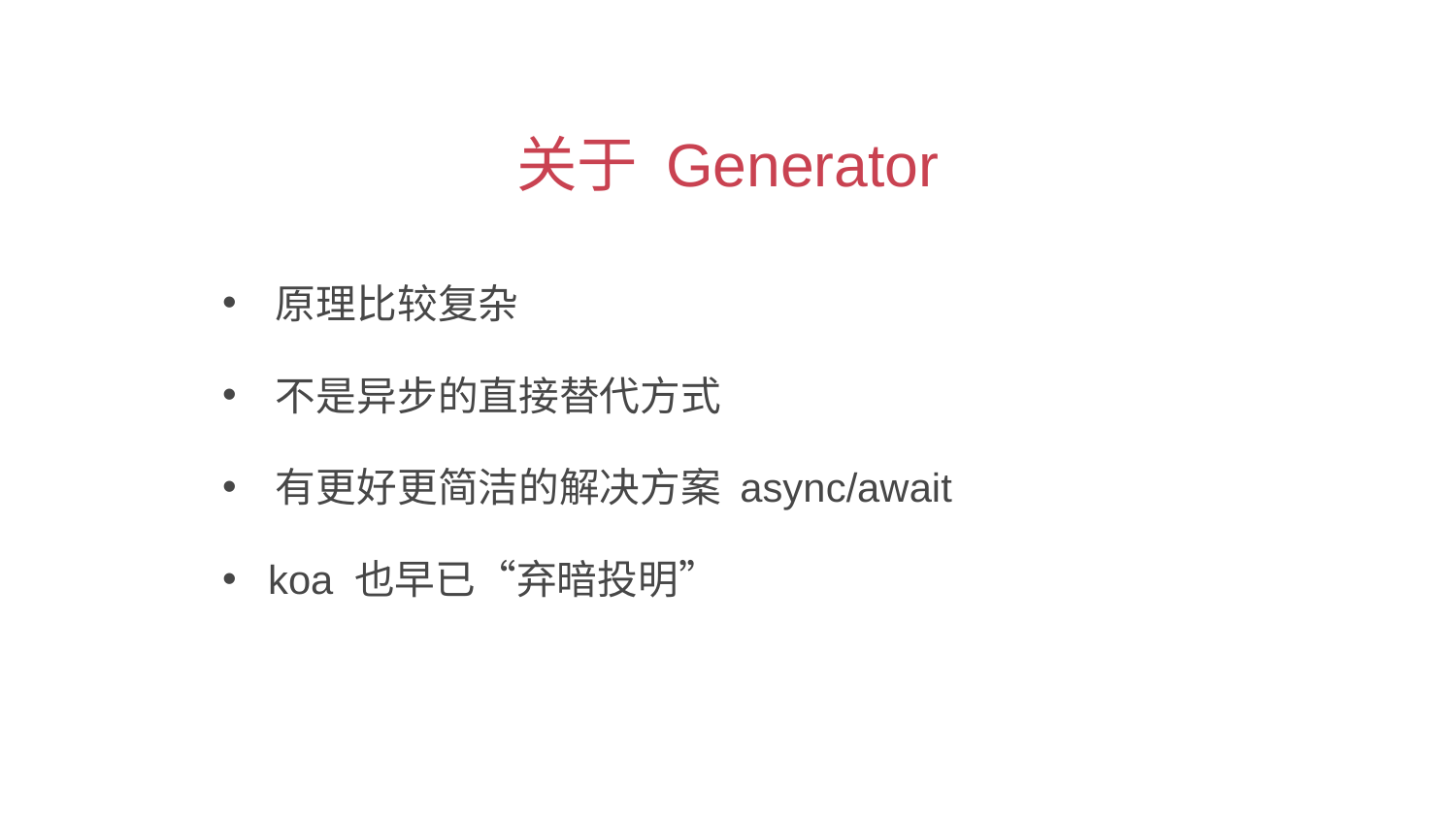

关于 Generator
 原理比较复杂
 不是异步的直接替代方式
 有更好更简洁的解决方案 async/await
 koa 也早已“弃暗投明”